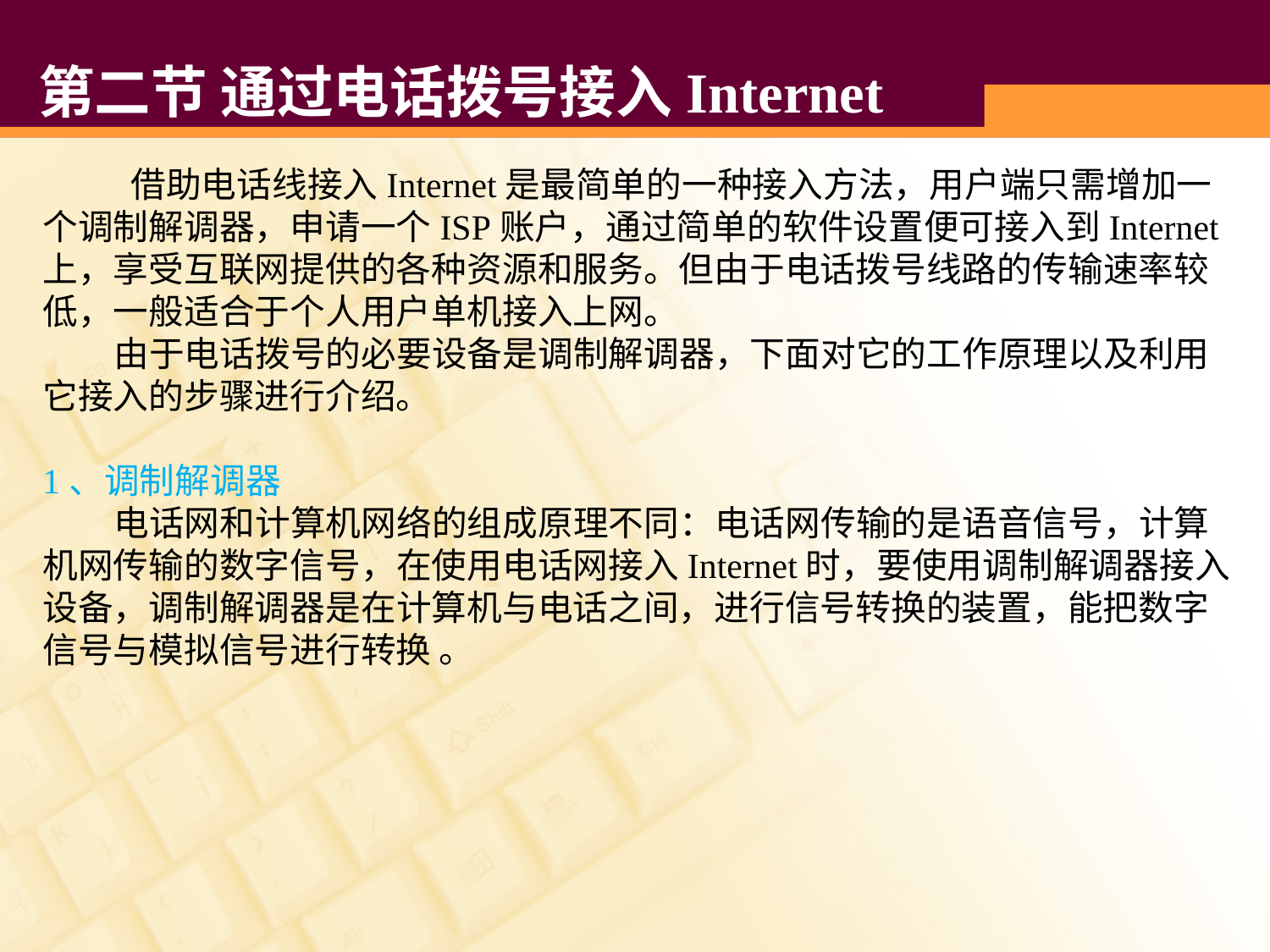

# 第二节 通过电话拨号接入Internet
        借助电话线接入Internet是最简单的一种接入方法，用户端只需增加一个调制解调器，申请一个ISP账户，通过简单的软件设置便可接入到Internet上，享受互联网提供的各种资源和服务。但由于电话拨号线路的传输速率较低，一般适合于个人用户单机接入上网。
        由于电话拨号的必要设备是调制解调器，下面对它的工作原理以及利用它接入的步骤进行介绍。

1、调制解调器
        电话网和计算机网络的组成原理不同：电话网传输的是语音信号，计算机网传输的数字信号，在使用电话网接入Internet时，要使用调制解调器接入设备，调制解调器是在计算机与电话之间，进行信号转换的装置，能把数字信号与模拟信号进行转换 。